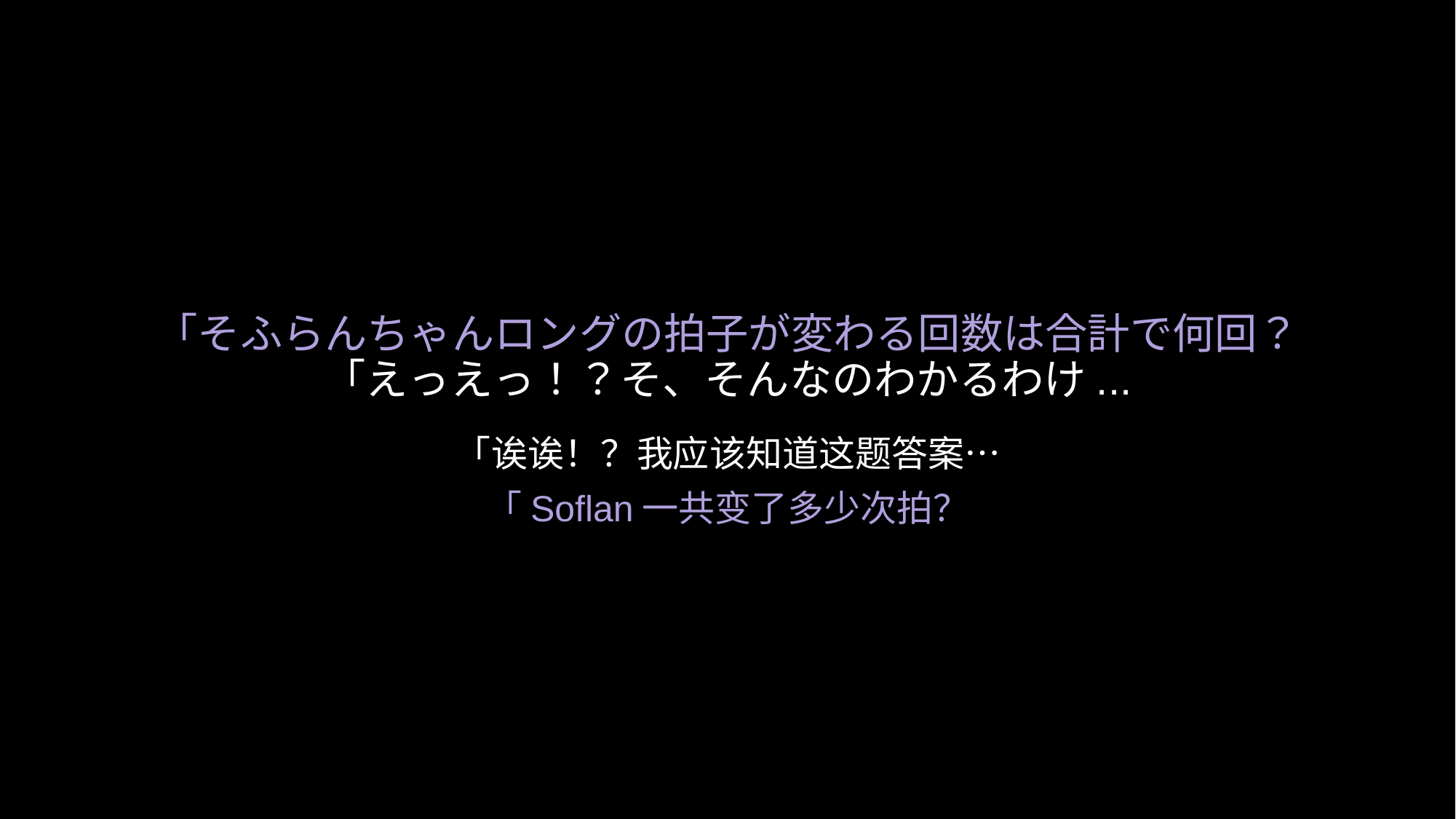

# 「そふらんちゃんロングの拍子が変わる回数は合計で何回？ 「えっえっ！？そ、そんなのわかるわけ...
「诶诶！？我应该知道这题答案…
「Soflan一共变了多少次拍？